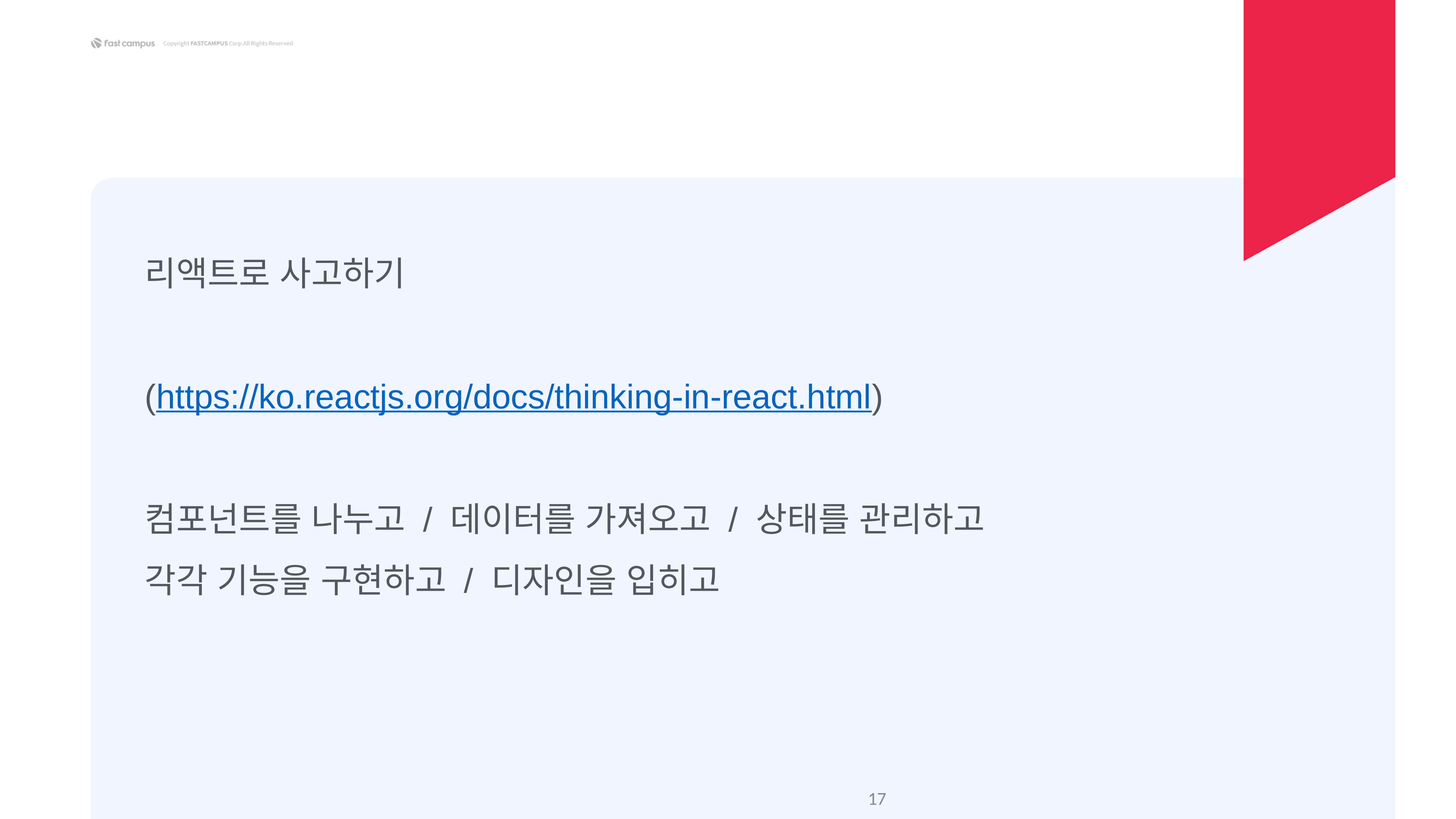

리액트로 사고하기

(https://ko.reactjs.org/docs/thinking-in-react.html)

컴포넌트를 나누고 / 데이터를 가져오고 / 상태를 관리하고
각각 기능을 구현하고 / 디자인을 입히고

17